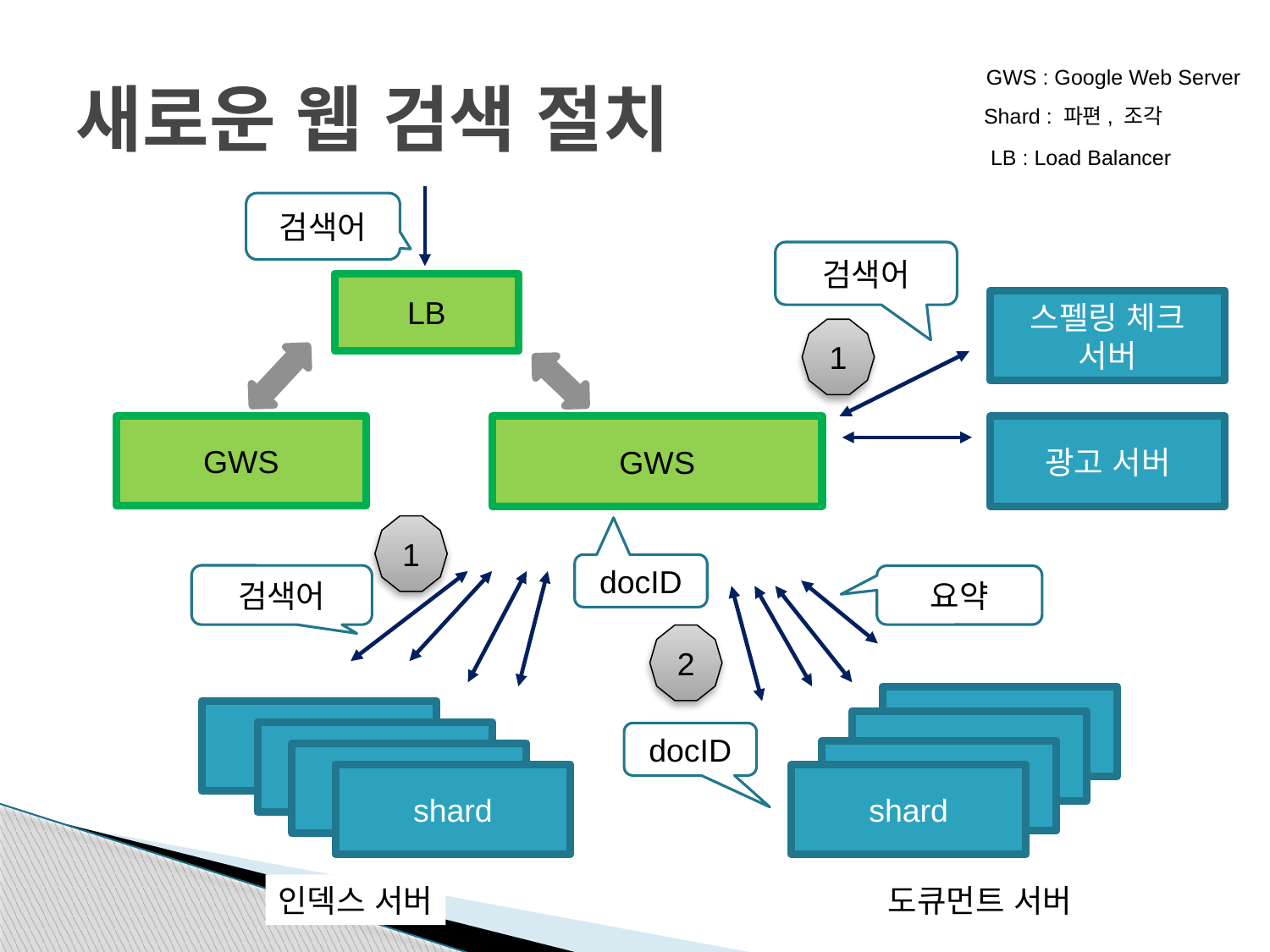

# 새로운 웹 검색 절치
GWS : Google Web Server
Shard : 파편, 조각
LB : Load Balancer
검색어
검색어
LB
스펠링 체크
서버
1

GWS
GWS
광고 서버
1
docID
검색어
요약
2
shard
shard
shard
shard
docID
shard
shard
shard
shard
인덱스 서버
도큐먼트 서버